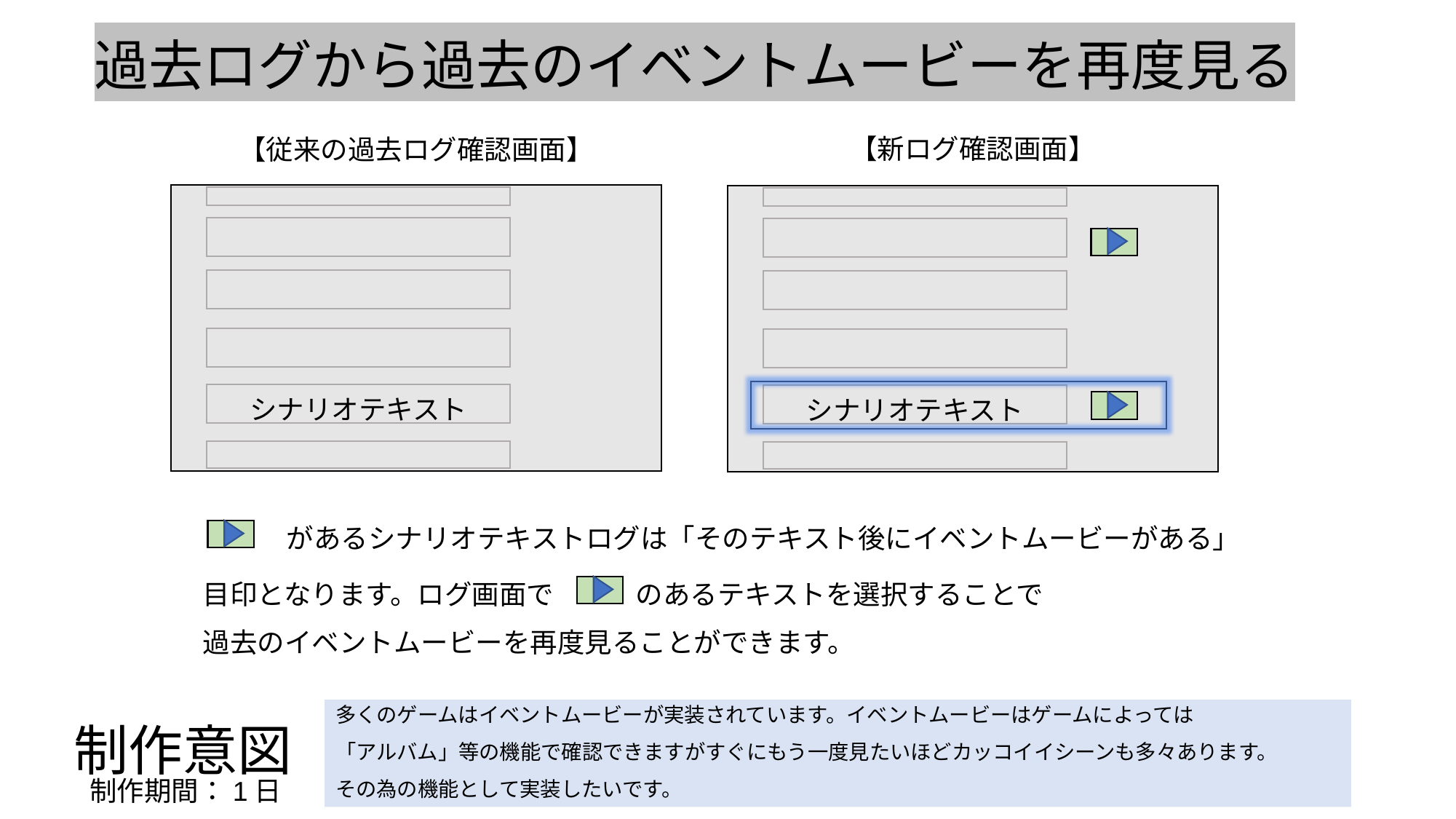

過去ログから過去のイベントムービーを再度見る
【新ログ確認画面】
【従来の過去ログ確認画面】

シナリオテキスト
シナリオテキスト

があるシナリオテキストログは「そのテキスト後にイベントムービーがある」

目印となります。ログ画面で　　　のあるテキストを選択することで

過去のイベントムービーを再度見ることができます。
多くのゲームはイベントムービーが実装されています。イベントムービーはゲームによっては
「アルバム」等の機能で確認できますがすぐにもう一度見たいほどカッコイイシーンも多々あります。
その為の機能として実装したいです。
制作意図
制作期間：1日